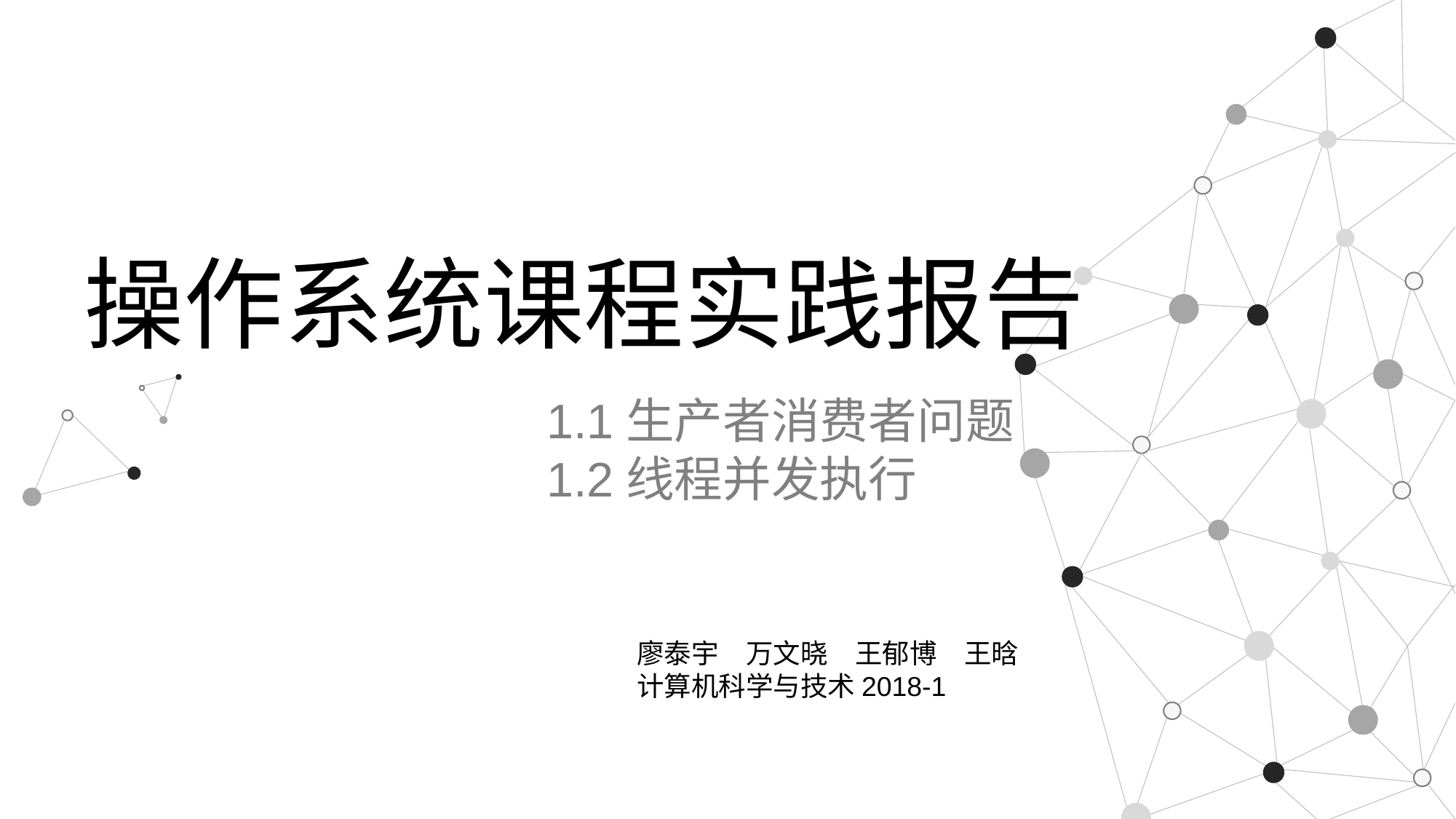

操作系统课程实践报告

1.1生产者消费者问题
1.2线程并发执行

廖泰宇	万文晓	王郁博	王晗
计算机科学与技术2018-1